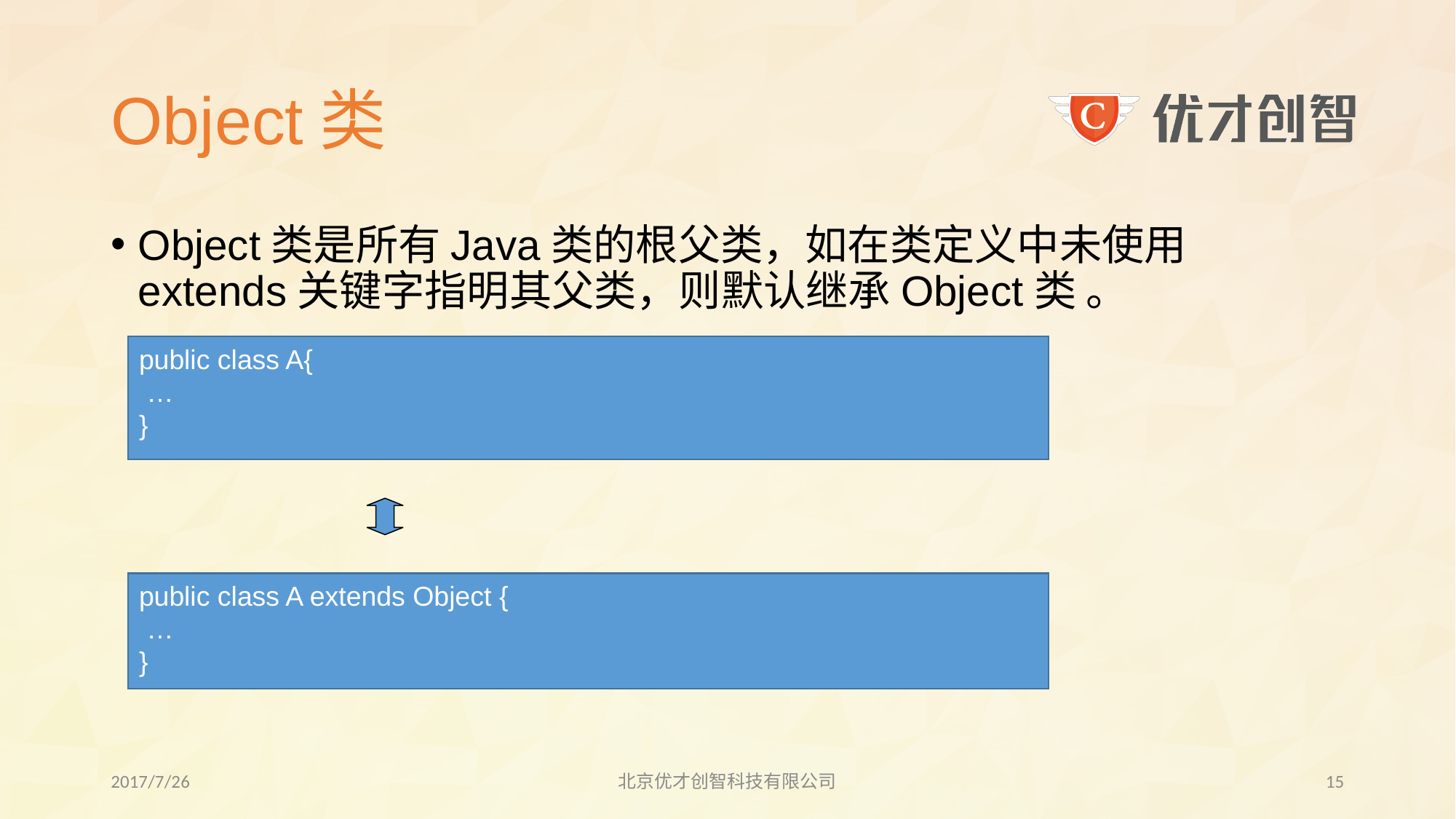

# Object类
Object类是所有Java类的根父类，如在类定义中未使用extends关键字指明其父类，则默认继承Object类 。
public class A{
 …
}

public class A extends Object {
 …
}
2017/7/26
北京优才创智科技有限公司
15